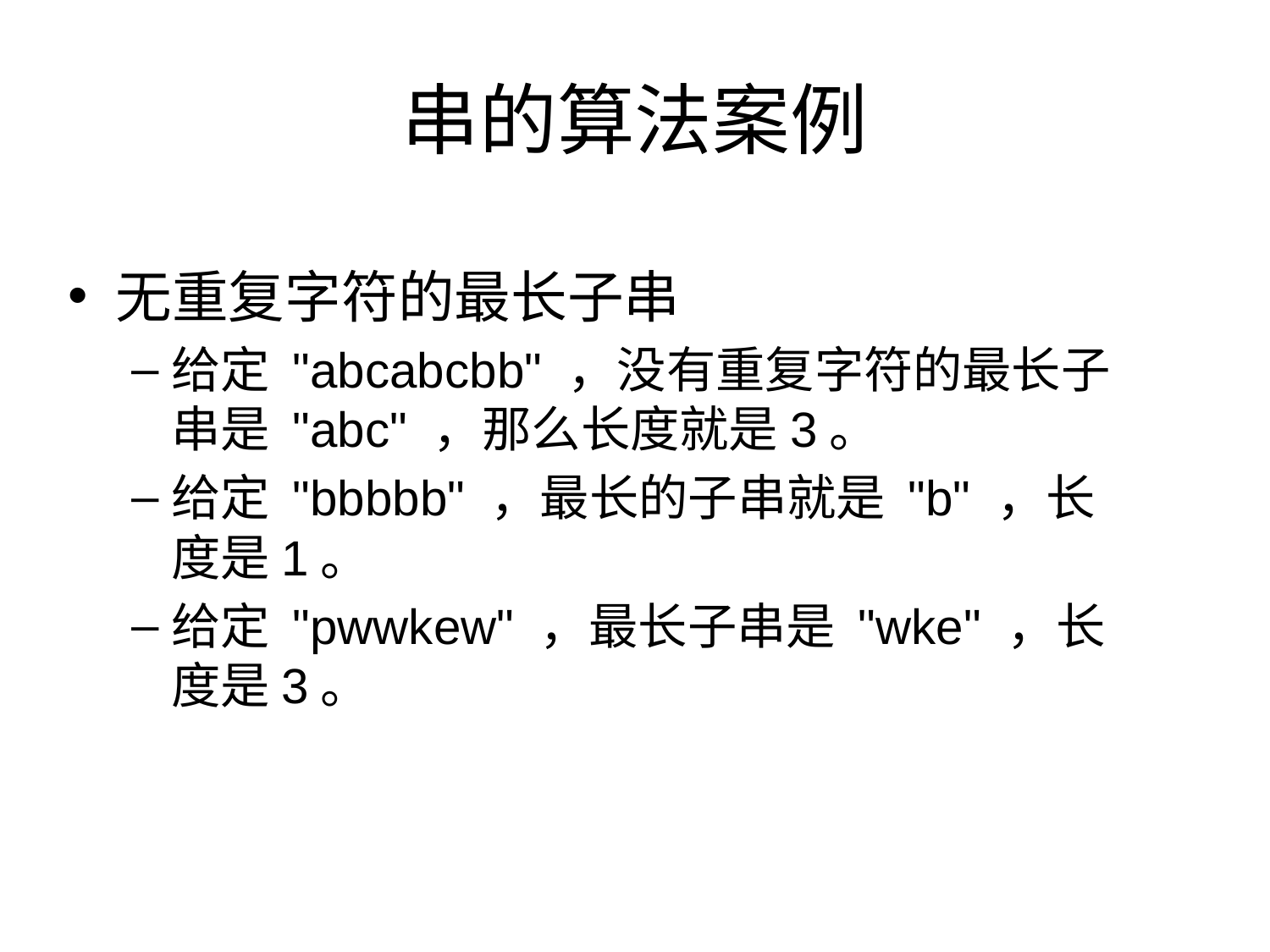

# 串的算法案例
无重复字符的最长子串
给定 "abcabcbb" ，没有重复字符的最长子串是 "abc" ，那么长度就是3。
给定 "bbbbb" ，最长的子串就是 "b" ，长度是1。
给定 "pwwkew" ，最长子串是 "wke" ，长度是3。